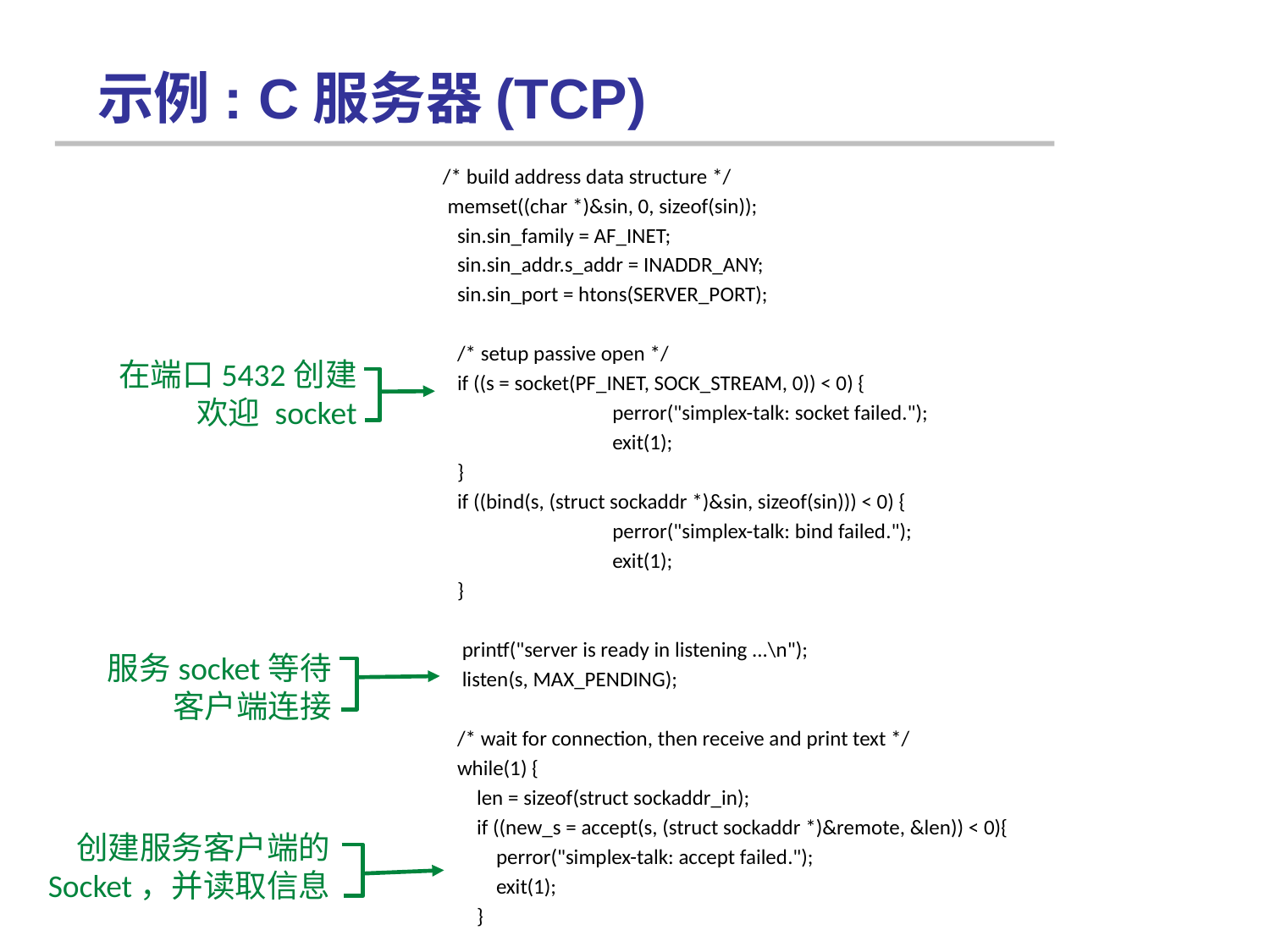

# 示例: C服务器(TCP)
 /* build address data structure */
  memset((char *)&sin, 0, sizeof(sin));
    sin.sin_family = AF_INET;
    sin.sin_addr.s_addr = INADDR_ANY;
    sin.sin_port = htons(SERVER_PORT);

    /* setup passive open */
    if ((s = socket(PF_INET, SOCK_STREAM, 0)) < 0) {
		perror("simplex-talk: socket failed.");
		exit(1);
    }
    if ((bind(s, (struct sockaddr *)&sin, sizeof(sin))) < 0) {
		perror("simplex-talk: bind failed.");
		exit(1);
    }

     printf("server is ready in listening ...\n");
     listen(s, MAX_PENDING);

    /* wait for connection, then receive and print text */
    while(1) {
        len = sizeof(struct sockaddr_in);
        if ((new_s = accept(s, (struct sockaddr *)&remote, &len)) < 0){
            perror("simplex-talk: accept failed.");
            exit(1);
        }

在端口5432创建
欢迎 socket

服务socket等待
客户端连接

创建服务客户端的
Socket，并读取信息

21